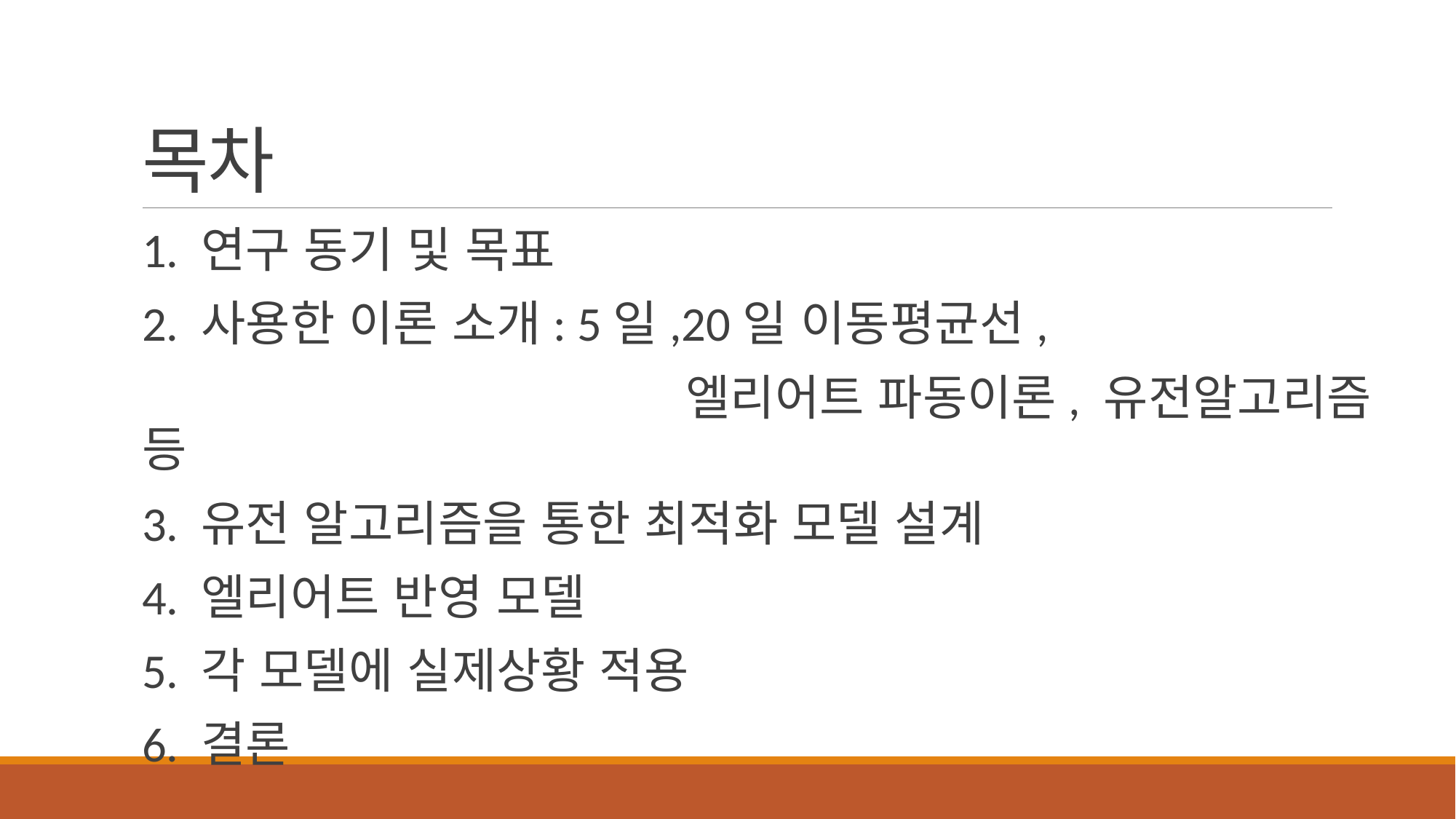

# 목차
1. 연구 동기 및 목표
2. 사용한 이론 소개: 5일,20일 이동평균선,
                                       엘리어트 파동이론, 유전알고리즘 등
3. 유전 알고리즘을 통한 최적화 모델 설계
4. 엘리어트 반영 모델
5. 각 모델에 실제상황 적용
6. 결론